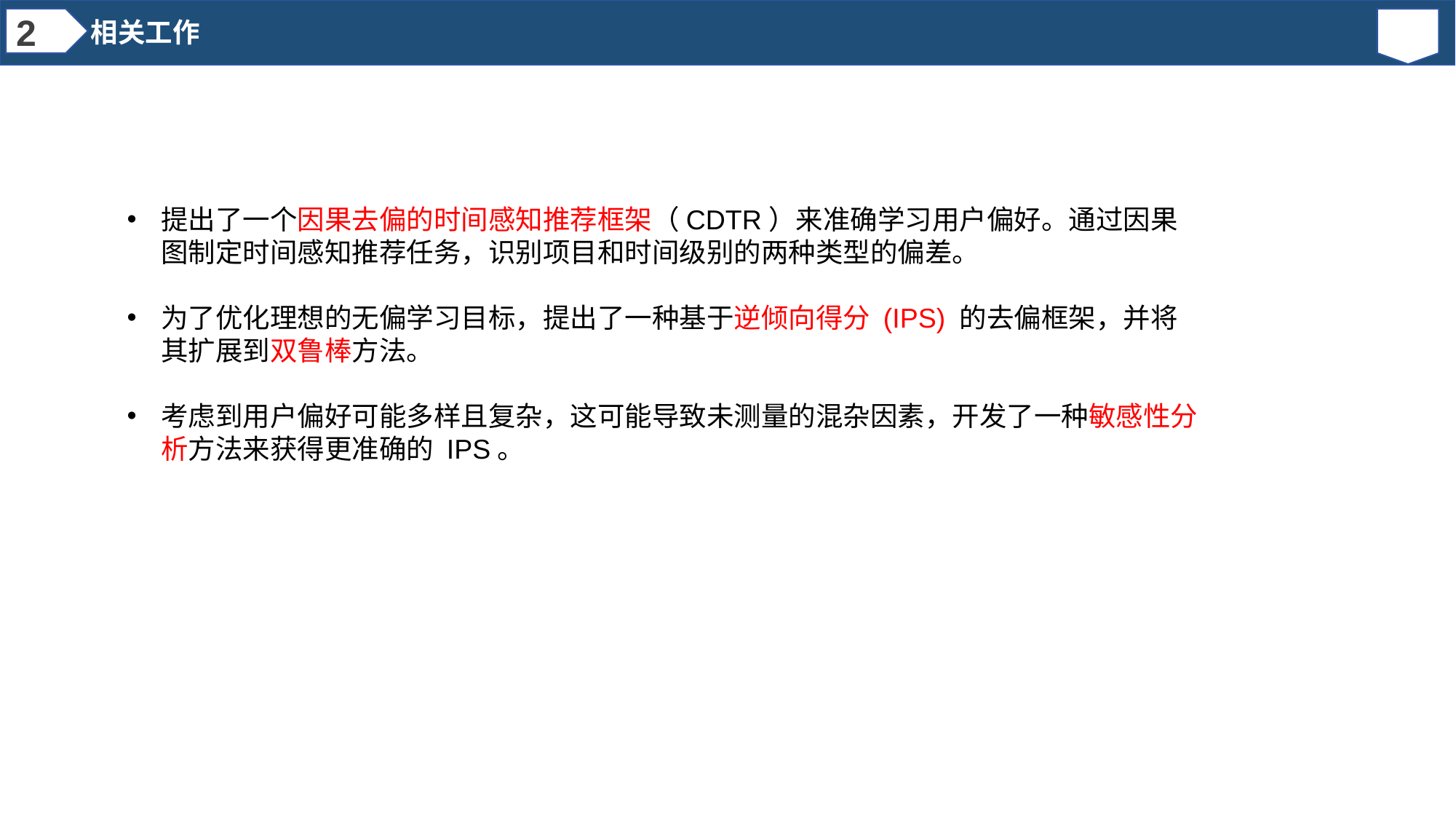

2

相关工作

提出了一个因果去偏的时间感知推荐框架（CDTR）来准确学习用户偏好。通过因果图制定时间感知推荐任务，识别项目和时间级别的两种类型的偏差。

为了优化理想的无偏学习目标，提出了一种基于逆倾向得分 (IPS) 的去偏框架，并将其扩展到双鲁棒方法。

考虑到用户偏好可能多样且复杂，这可能导致未测量的混杂因素，开发了一种敏感性分析方法来获得更准确的 IPS。